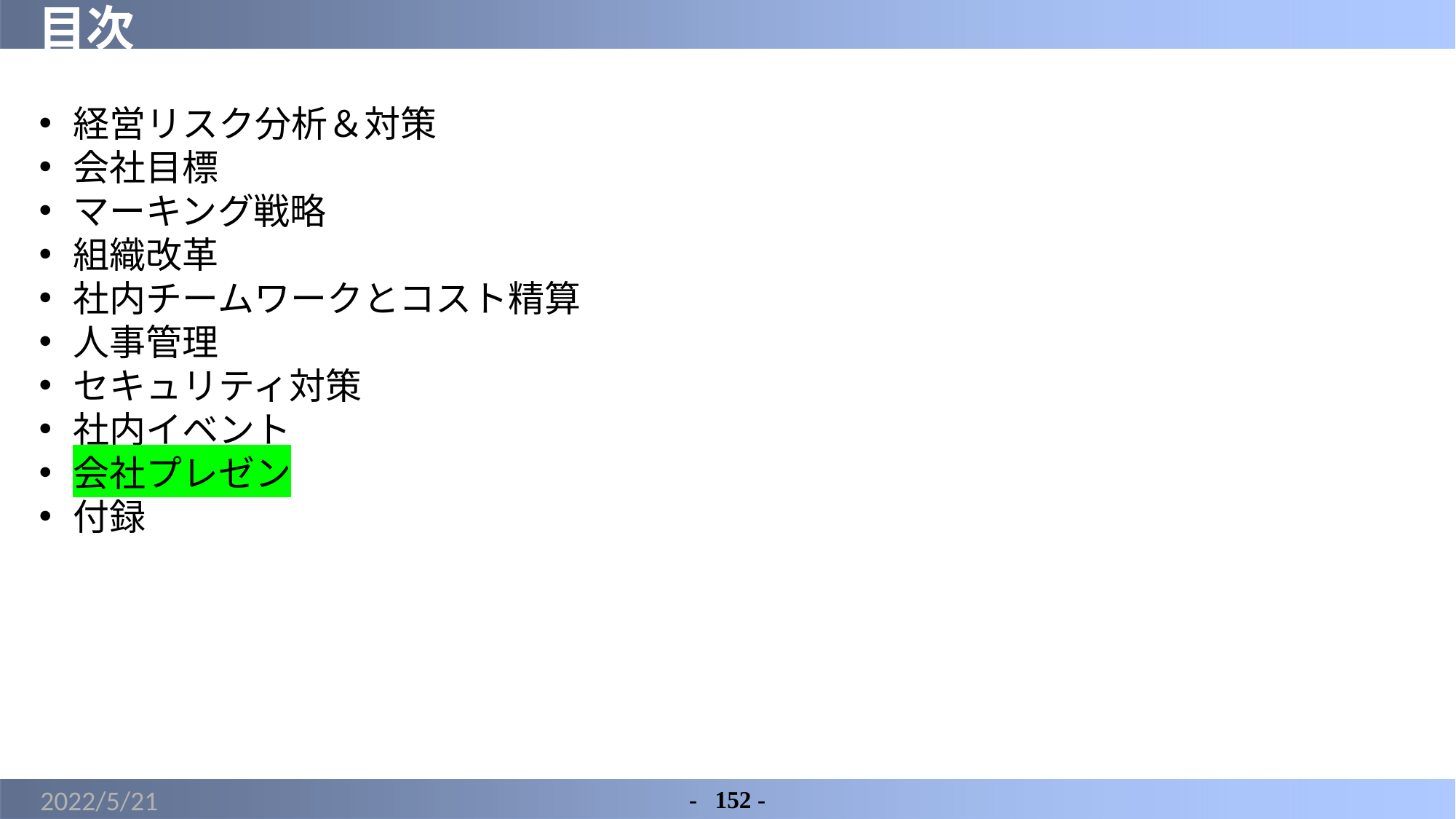

# 目次
経営リスク分析＆対策
会社目標
マーキング戦略
組織改革
社内チームワークとコスト精算
人事管理
セキュリティ対策
社内イベント
会社プレゼン
付録

2022/5/21
-	152 -